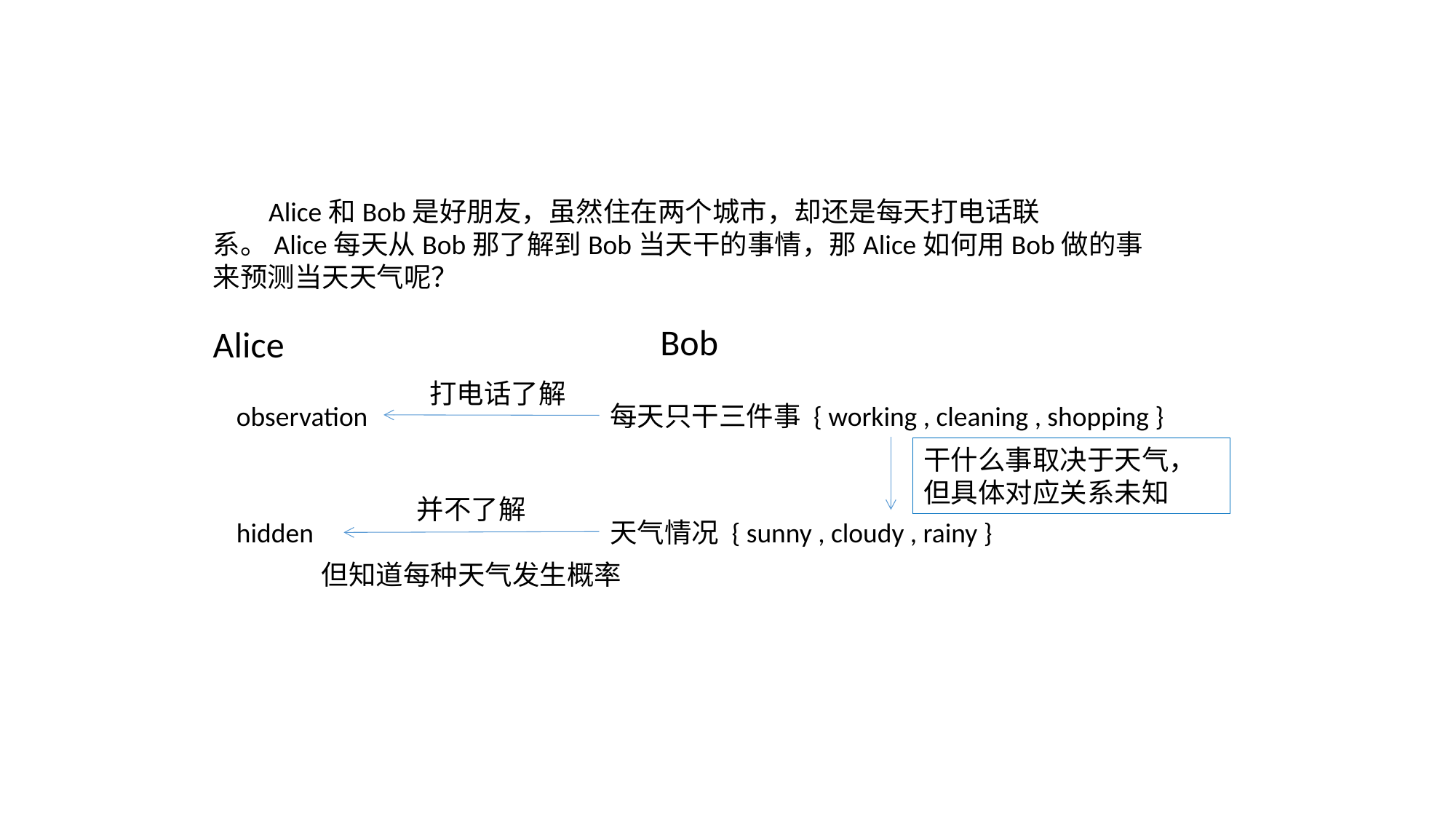

Alice和Bob是好朋友，虽然住在两个城市，却还是每天打电话联系。Alice每天从Bob那了解到Bob当天干的事情，那Alice如何用Bob做的事来预测当天天气呢？
Bob
Alice
打电话了解
observation
每天只干三件事 { working , cleaning , shopping }
干什么事取决于天气，但具体对应关系未知
并不了解

但知道每种天气发生概率
hidden
天气情况 { sunny , cloudy , rainy }